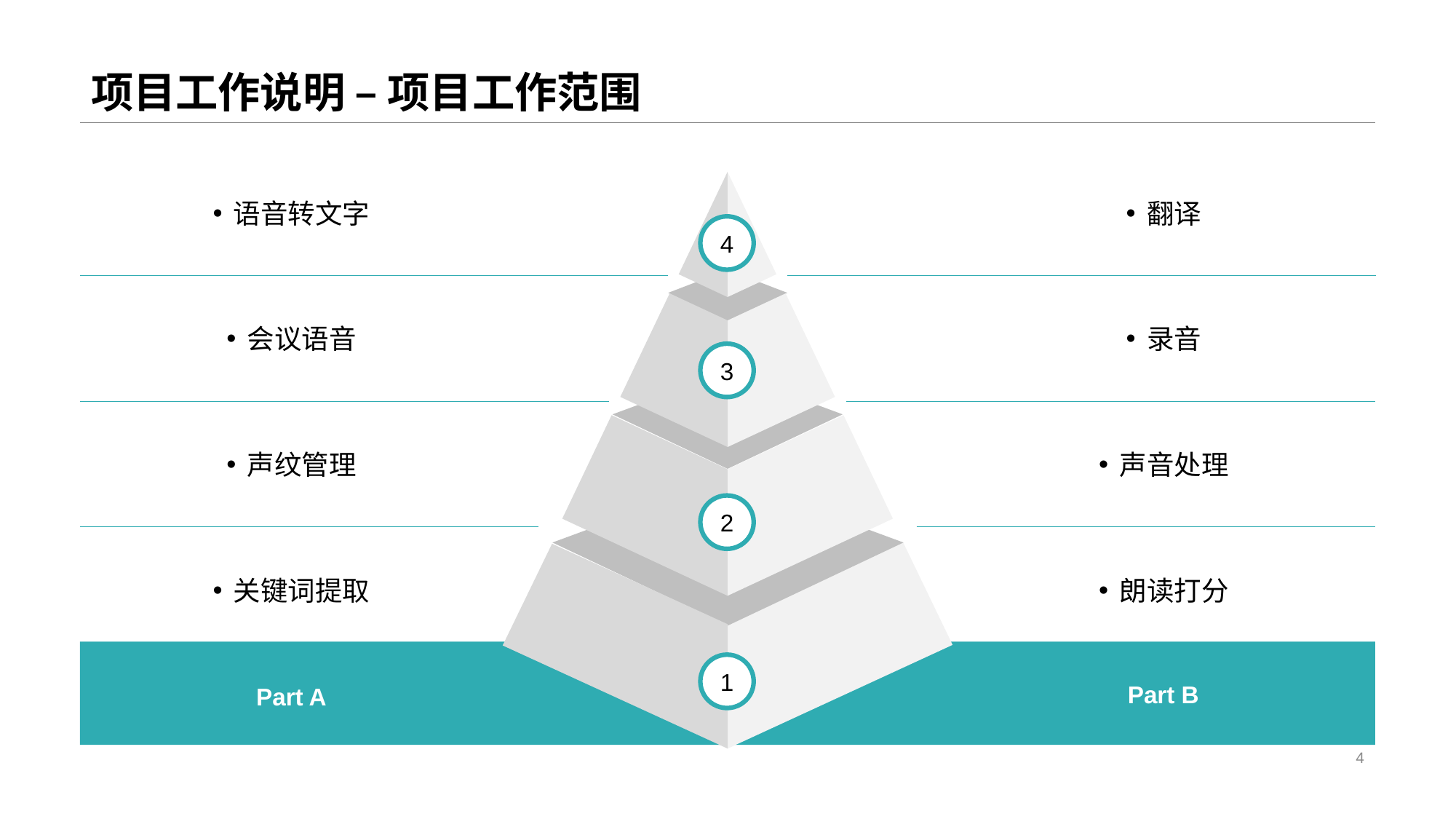

# 项目工作说明 – 项目工作范围

4

3
2
1
语音转文字
翻译
会议语音
录音
声纹管理
声音处理
关键词提取
朗读打分

Part A
Part B
4